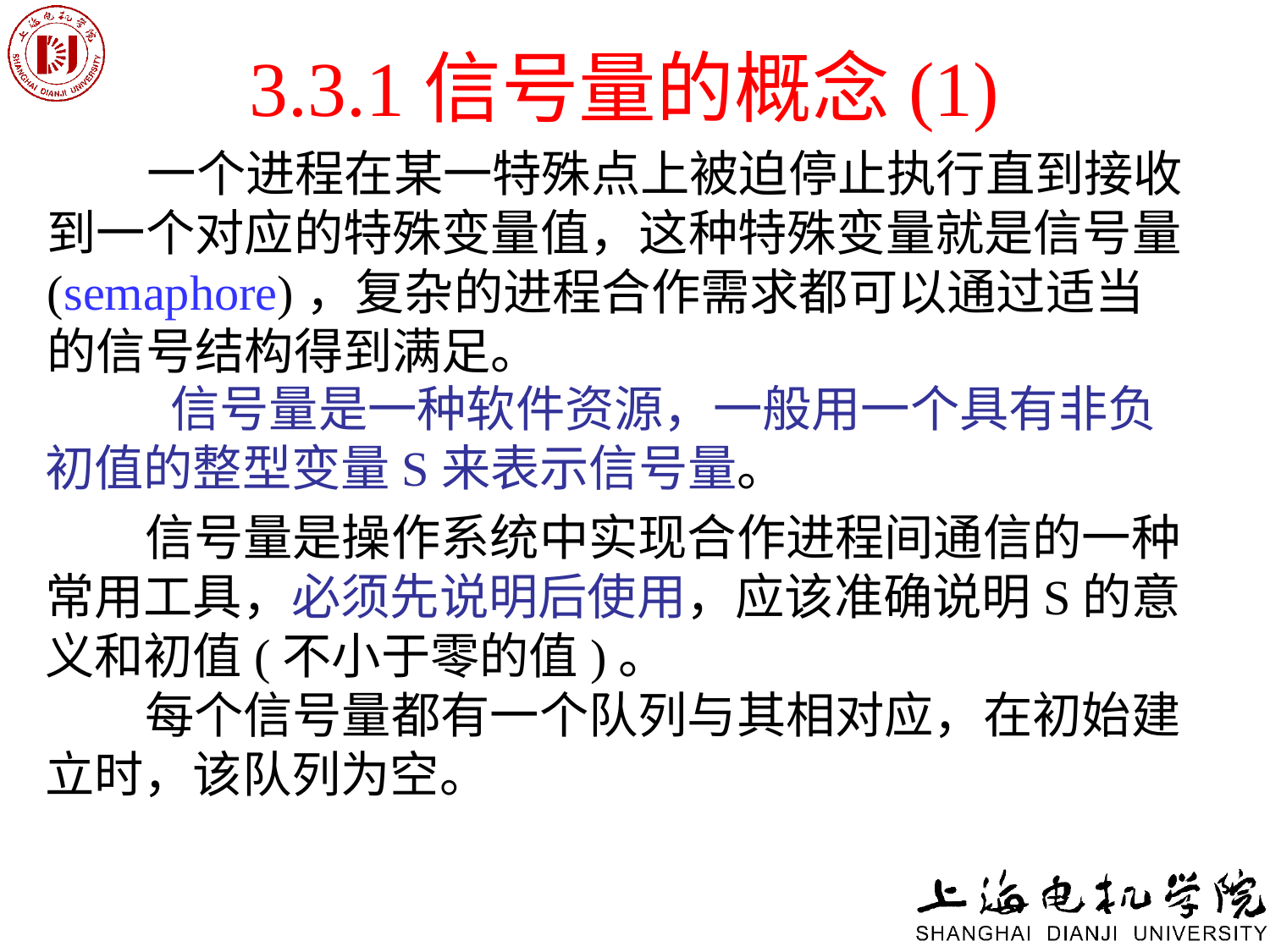

# 3.3.1信号量的概念(1)
        一个进程在某一特殊点上被迫停止执行直到接收到一个对应的特殊变量值，这种特殊变量就是信号量(semaphore)，复杂的进程合作需求都可以通过适当的信号结构得到满足。
        信号量是一种软件资源，一般用一个具有非负初值的整型变量S来表示信号量。
        信号量是操作系统中实现合作进程间通信的一种常用工具，必须先说明后使用，应该准确说明S的意义和初值(不小于零的值)。
        每个信号量都有一个队列与其相对应，在初始建立时，该队列为空。